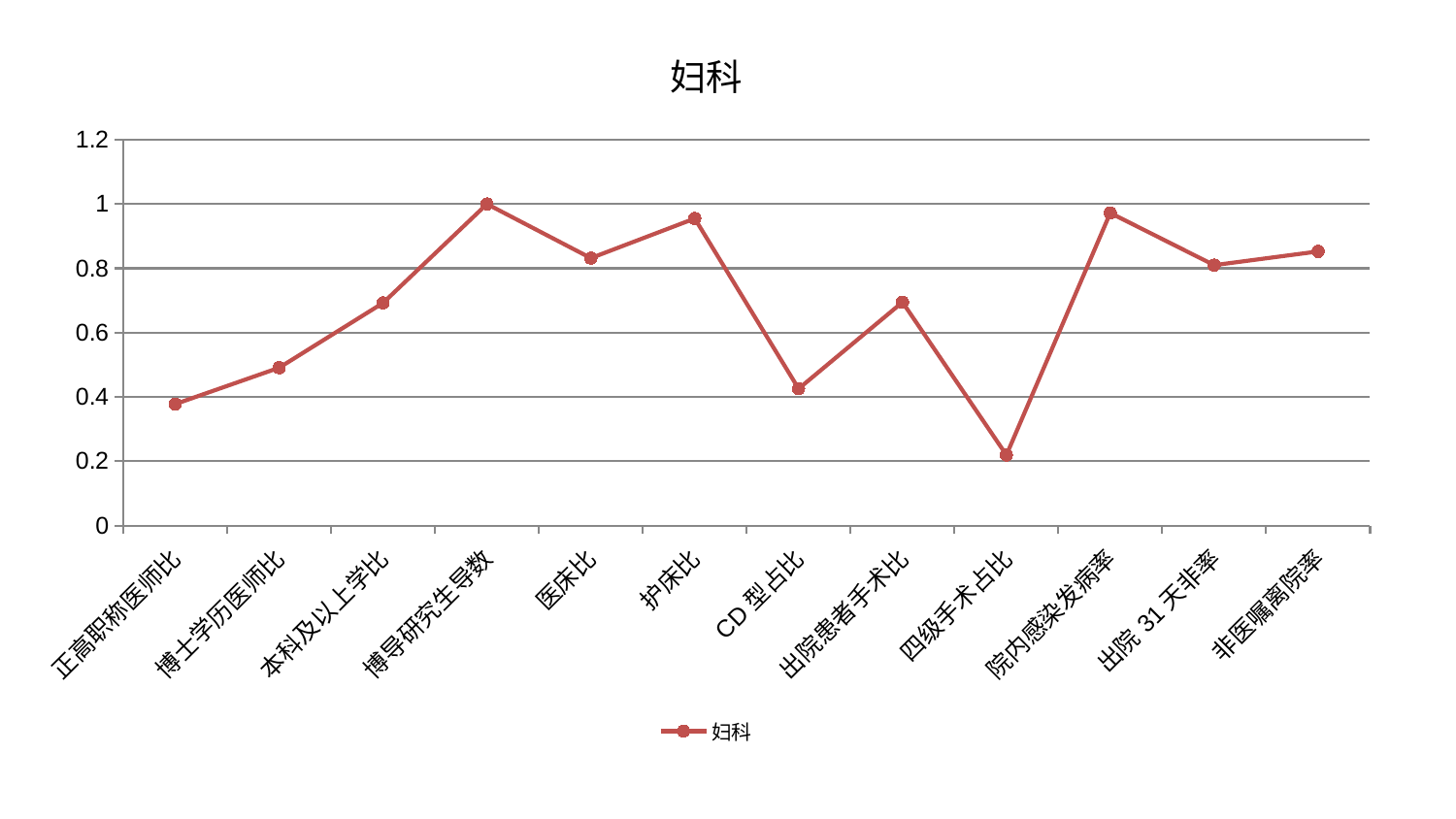

### Chart: 妇科

| Category | 妇科 |
|---|---|
| 正高职称医师比 | 0.377593360995851 |
| 博士学历医师比 | 0.490740740740741 |
| 本科及以上学比 | 0.692307692307692 |
| 博导研究生导数 | 1.0 |
| 医床比 | 0.83172480620155 |
| 护床比 | 0.954892795055051 |
| CD型占比 | 0.425274288683109 |
| 出院患者手术比 | 0.694713712120708 |
| 四级手术占比 | 0.219201521131896 |
| 院内感染发病率 | 0.972063492063492 |
| 出院31天非率 | 0.809827609610425 |
| 非医嘱离院率 | 0.852428602572488 |
43